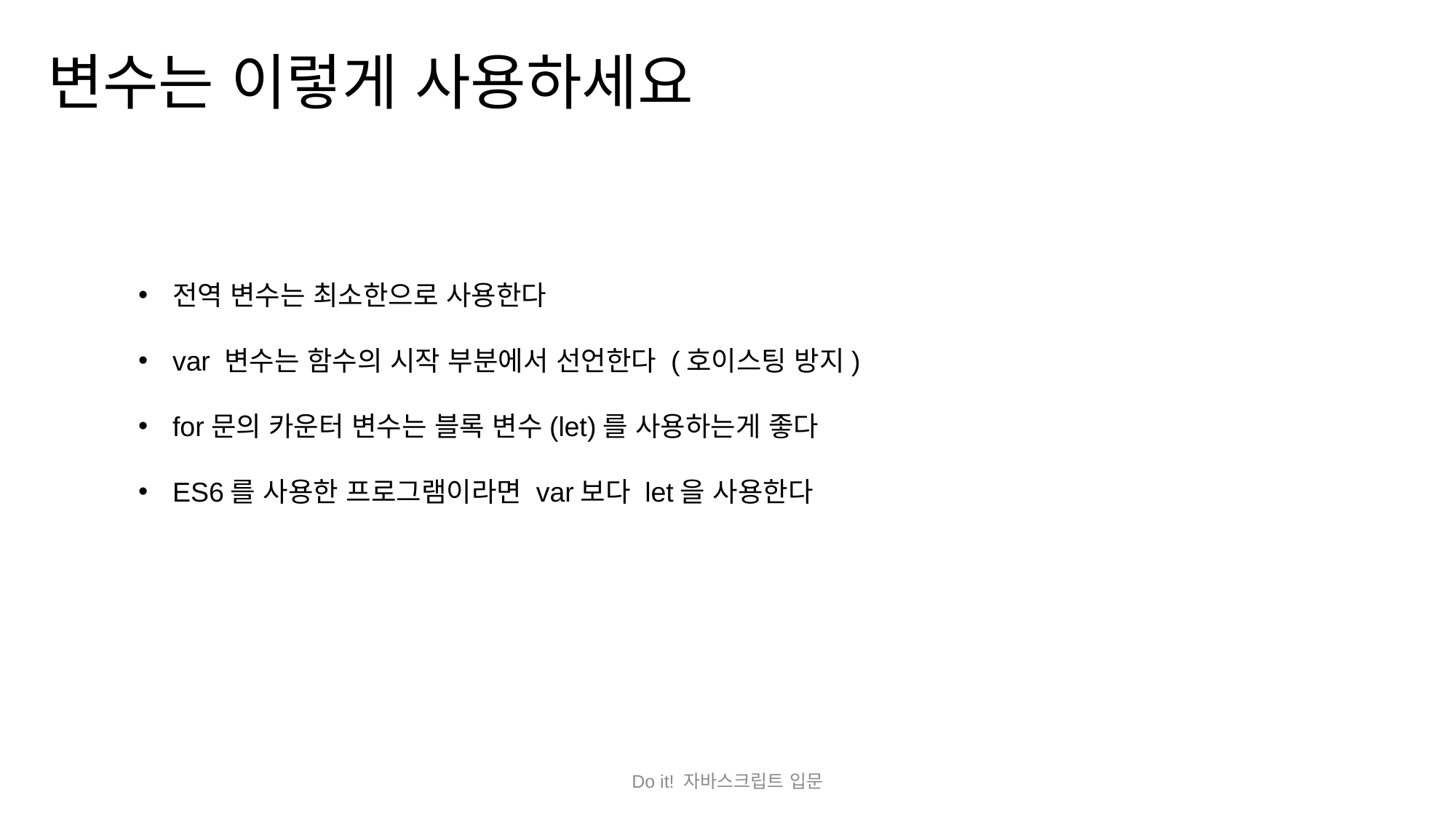

변수는 이렇게 사용하세요
전역 변수는 최소한으로 사용한다
var 변수는 함수의 시작 부분에서 선언한다 (호이스팅 방지)
for문의 카운터 변수는 블록 변수(let)를 사용하는게 좋다
ES6를 사용한 프로그램이라면 var보다 let을 사용한다
Do it! 자바스크립트 입문